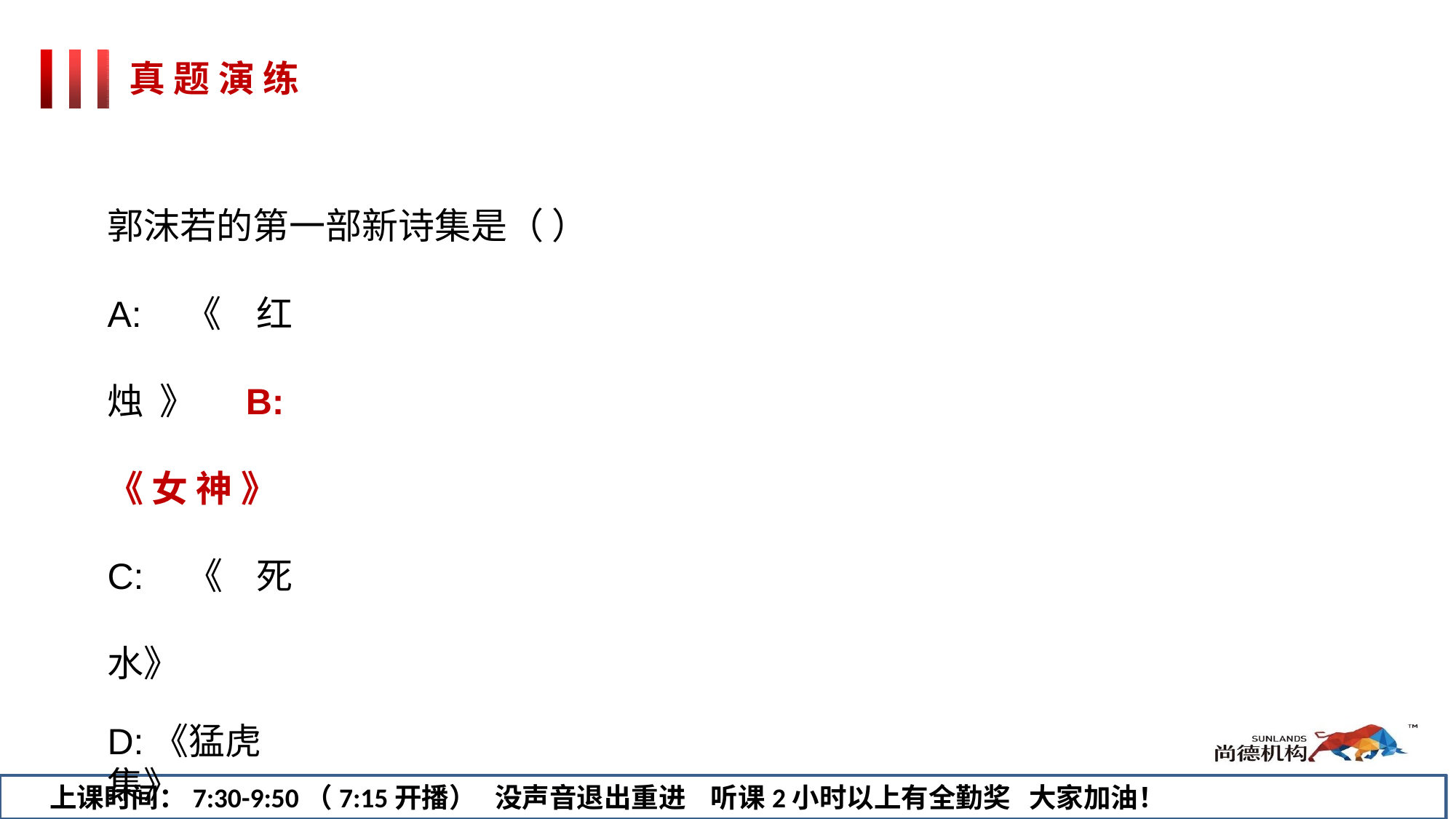

# 真 题 演 练
郭沫若的第一部新诗集是（ ）
A:《红烛》 B:《女神》  C:《死水》
D:《猛虎集》